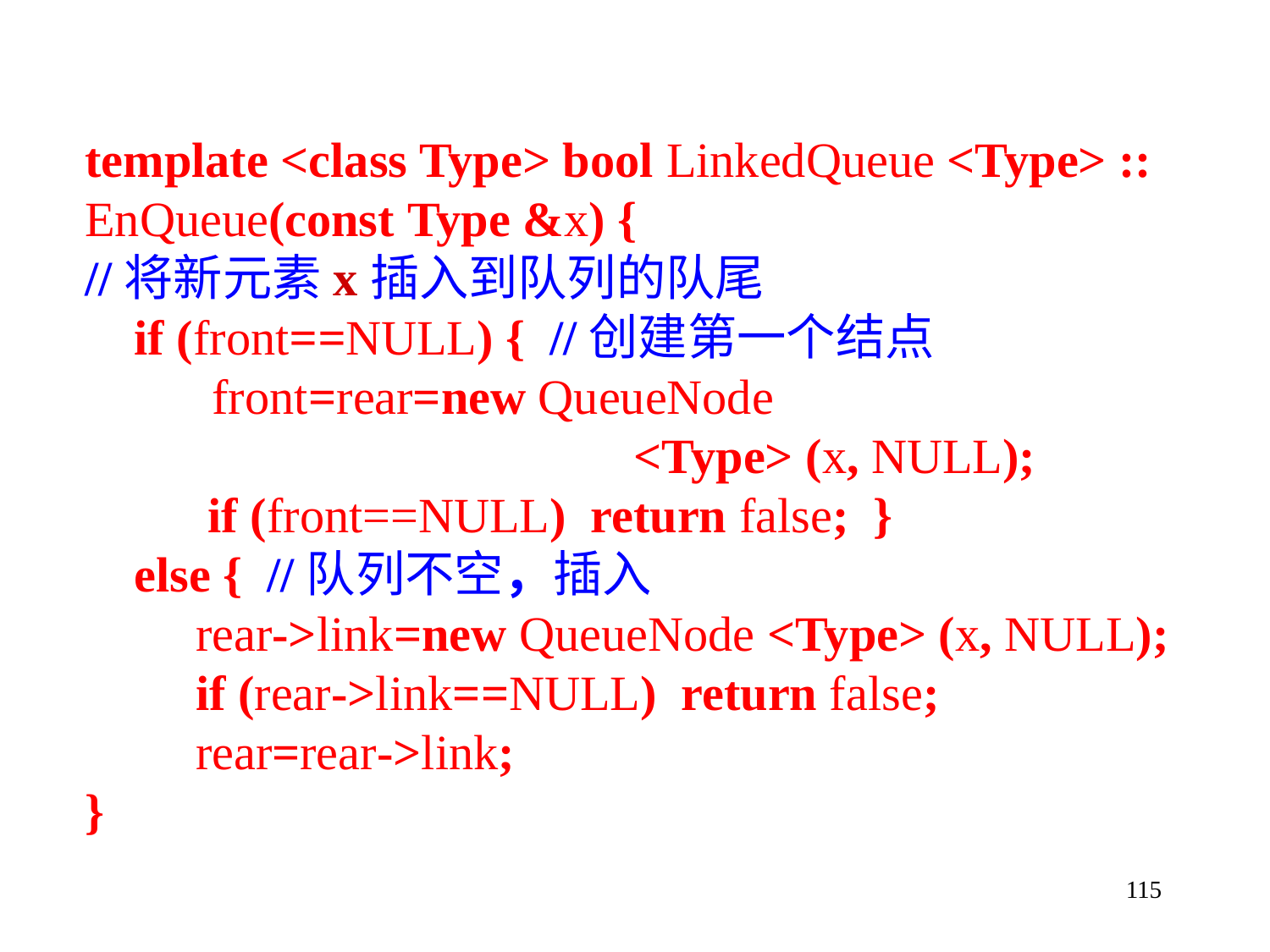

template <class Type> bool LinkedQueue <Type> :: EnQueue(const Type &x) {
//将新元素x插入到队列的队尾
    if (front==NULL) {  //创建第一个结点
	front=rear=new QueueNode
		                        <Type> (x, NULL);
          if (front==NULL)  return false;  }
    else {  //队列不空，插入
         rear->link=new QueueNode <Type> (x, NULL);
         if (rear->link==NULL)  return false;
         rear=rear->link;
}
115